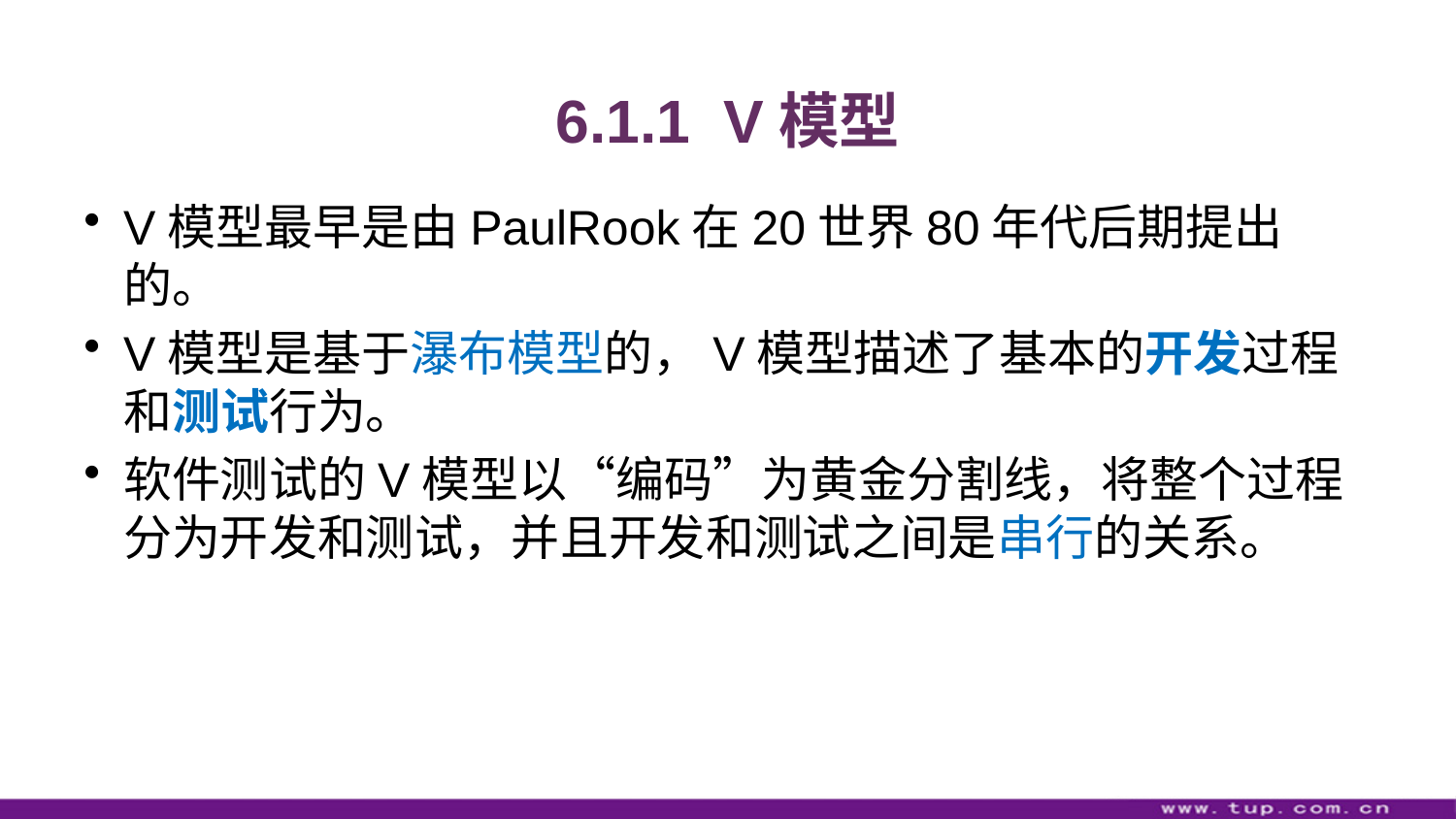

# 6.1.1  V模型
V模型最早是由PaulRook在20世界80年代后期提出的。
V模型是基于瀑布模型的，V模型描述了基本的开发过程和测试行为。
软件测试的V模型以“编码”为黄金分割线，将整个过程分为开发和测试，并且开发和测试之间是串行的关系。